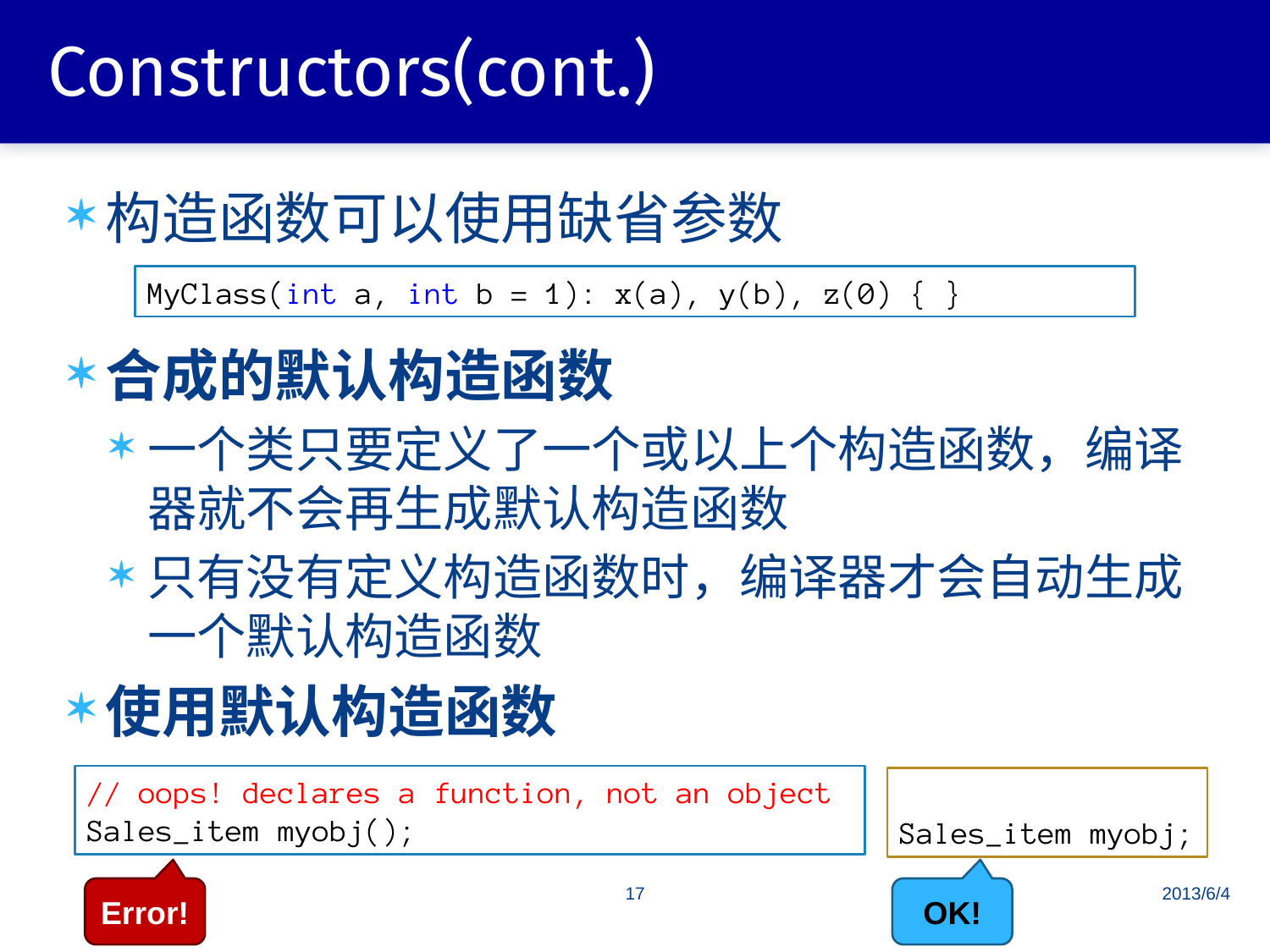

# Constructors(cont.)
构造函数可以使用缺省参数

合成的默认构造函数
一个类只要定义了一个或以上个构造函数，编译器就不会再生成默认构造函数
只有没有定义构造函数时，编译器才会自动生成一个默认构造函数
使用默认构造函数

MyClass(int a, int b = 1): x(a), y(b), z(0) { }
// oops! declares a function, not an object
Sales_item myobj();

Sales_item myobj;
17
2013/6/4
Error!
OK!